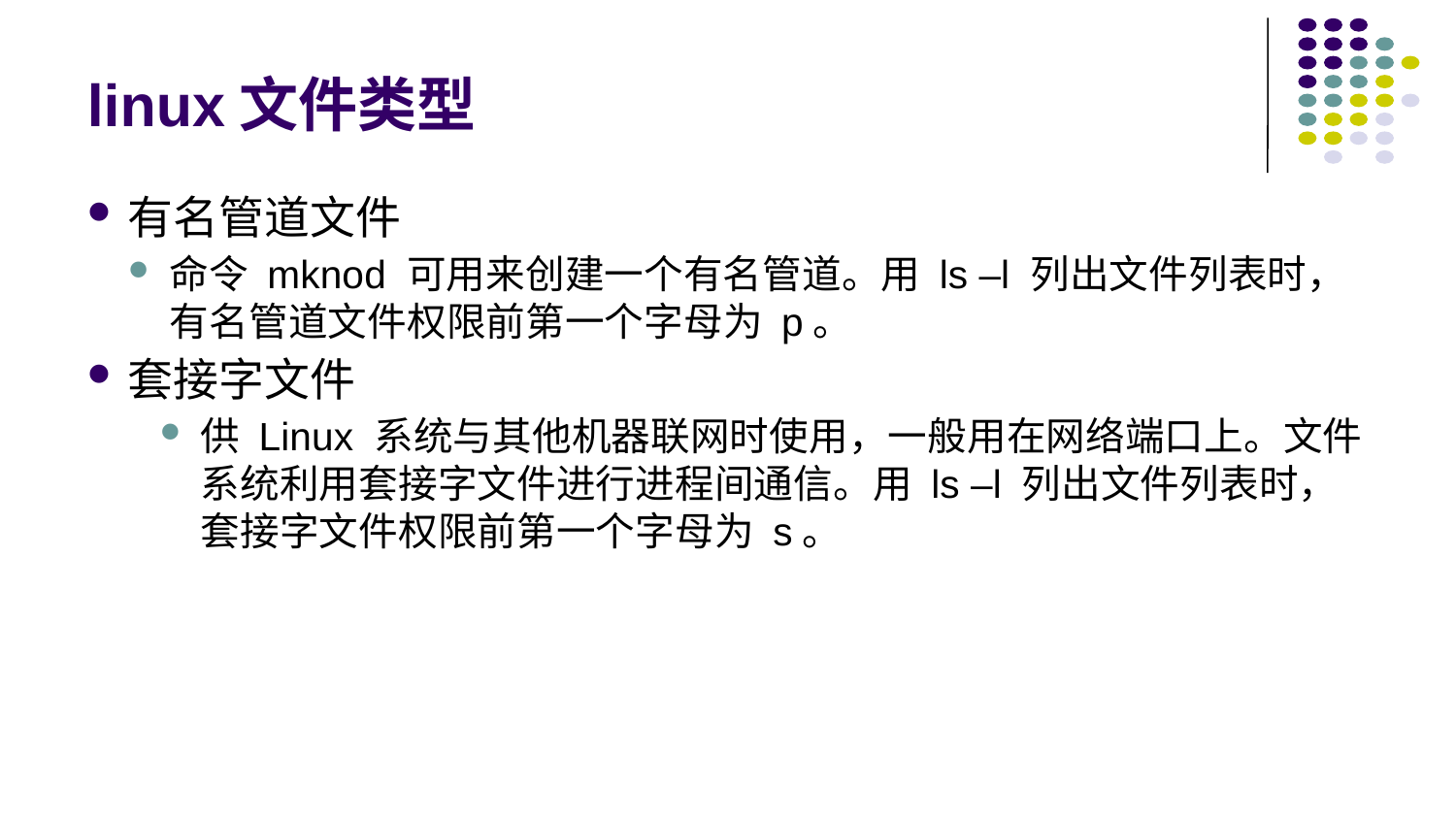

# linux文件类型
有名管道文件
命令 mknod 可用来创建一个有名管道。用 ls –l 列出文件列表时，有名管道文件权限前第一个字母为 p。
套接字文件
供 Linux 系统与其他机器联网时使用，一般用在网络端口上。文件系统利用套接字文件进行进程间通信。用 ls –l 列出文件列表时，套接字文件权限前第一个字母为 s。